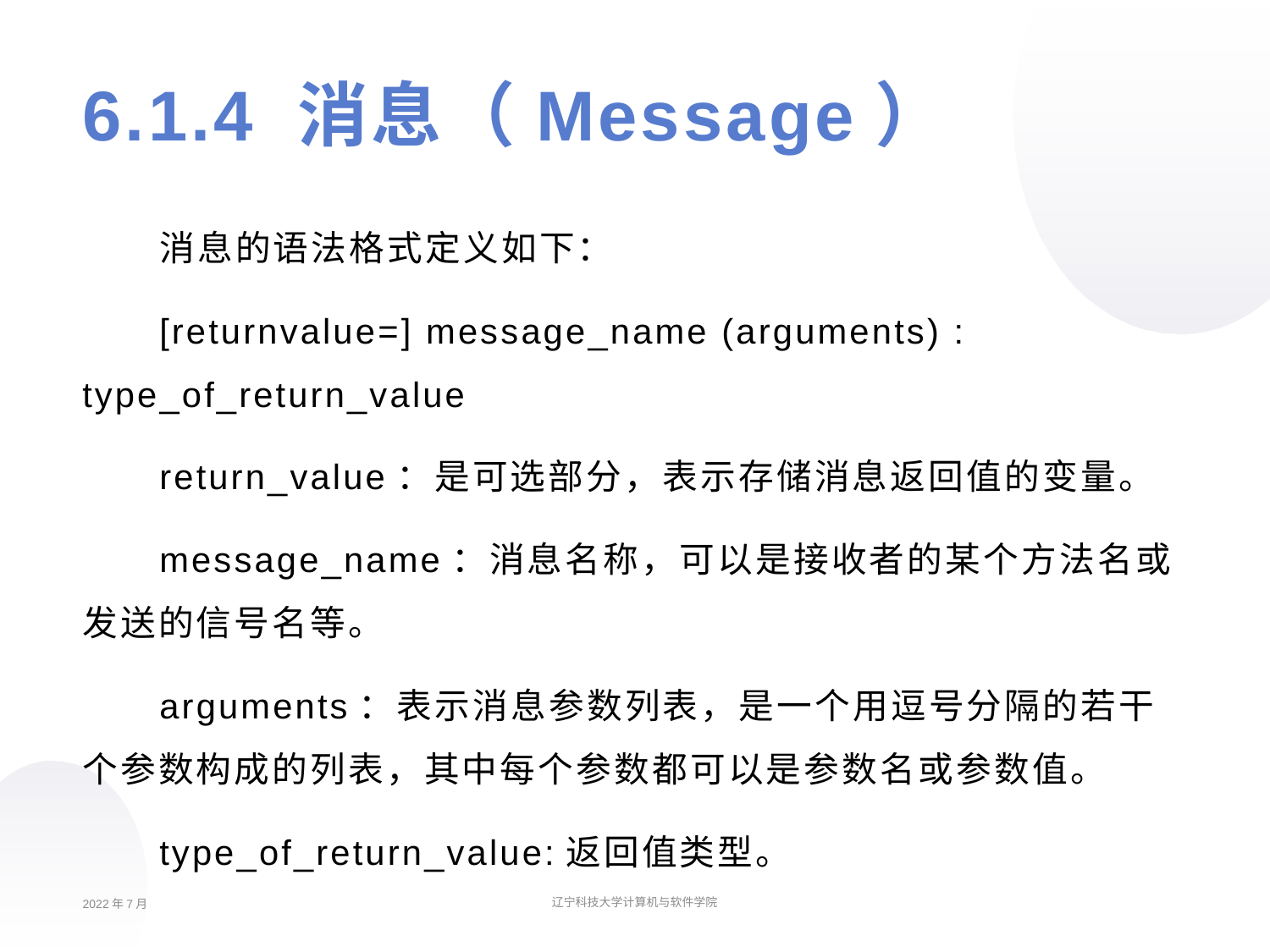

# 6.1.4 消息（Message）
消息的语法格式定义如下：
[returnvalue=] message_name (arguments) : type_of_return_value
return_value：是可选部分，表示存储消息返回值的变量。
message_name：消息名称，可以是接收者的某个方法名或发送的信号名等。
arguments：表示消息参数列表，是一个用逗号分隔的若干个参数构成的列表，其中每个参数都可以是参数名或参数值。
type_of_return_value:返回值类型。

2022年7月
13
辽宁科技大学计算机与软件学院